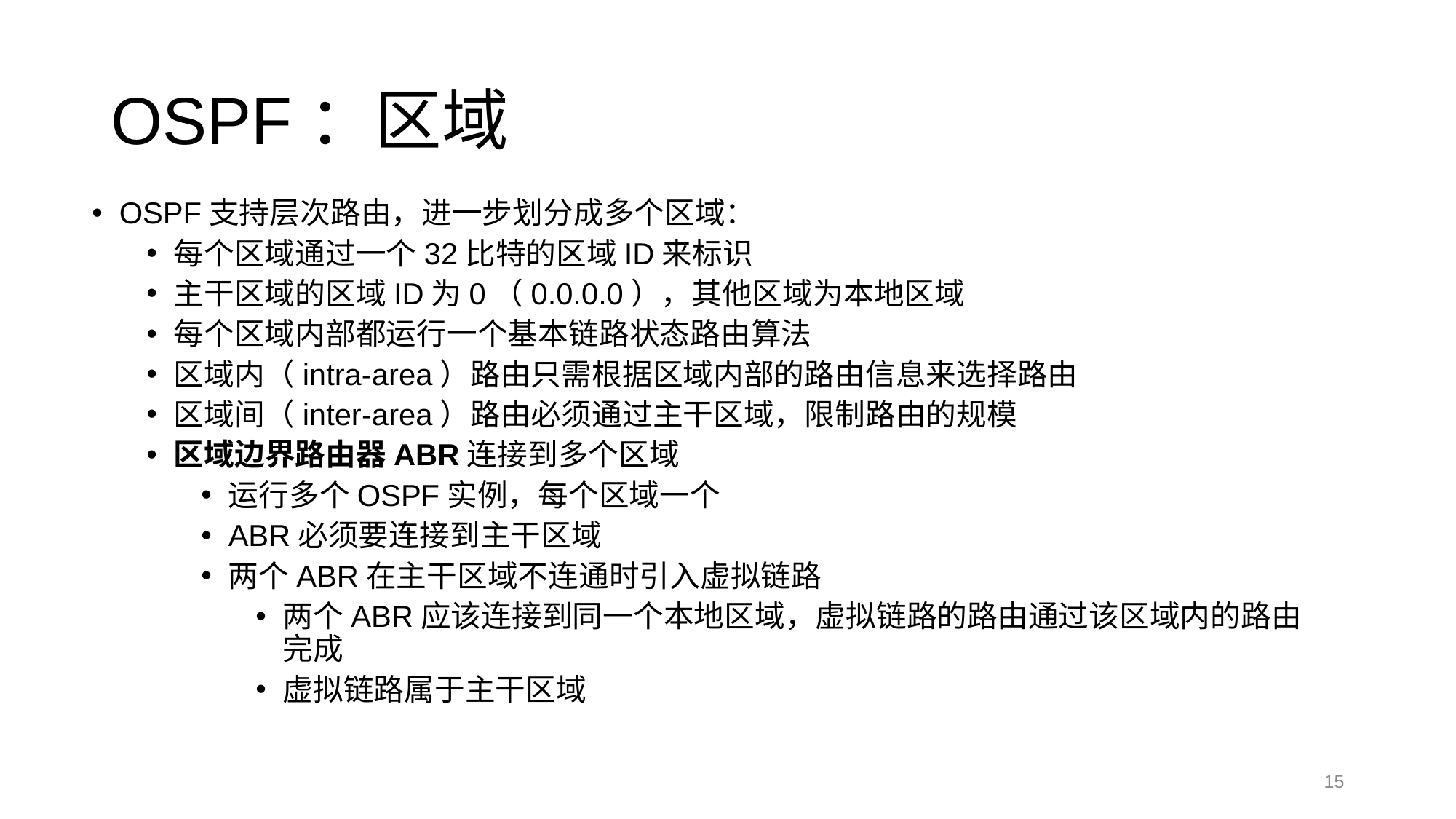

# OSPF：区域
OSPF支持层次路由，进一步划分成多个区域：
每个区域通过一个32比特的区域ID来标识
主干区域的区域ID为0（0.0.0.0），其他区域为本地区域
每个区域内部都运行一个基本链路状态路由算法
区域内（intra-area）路由只需根据区域内部的路由信息来选择路由
区域间（inter-area）路由必须通过主干区域，限制路由的规模
区域边界路由器ABR连接到多个区域
运行多个OSPF实例，每个区域一个
ABR必须要连接到主干区域
两个ABR在主干区域不连通时引入虚拟链路
两个ABR应该连接到同一个本地区域，虚拟链路的路由通过该区域内的路由完成
虚拟链路属于主干区域
15